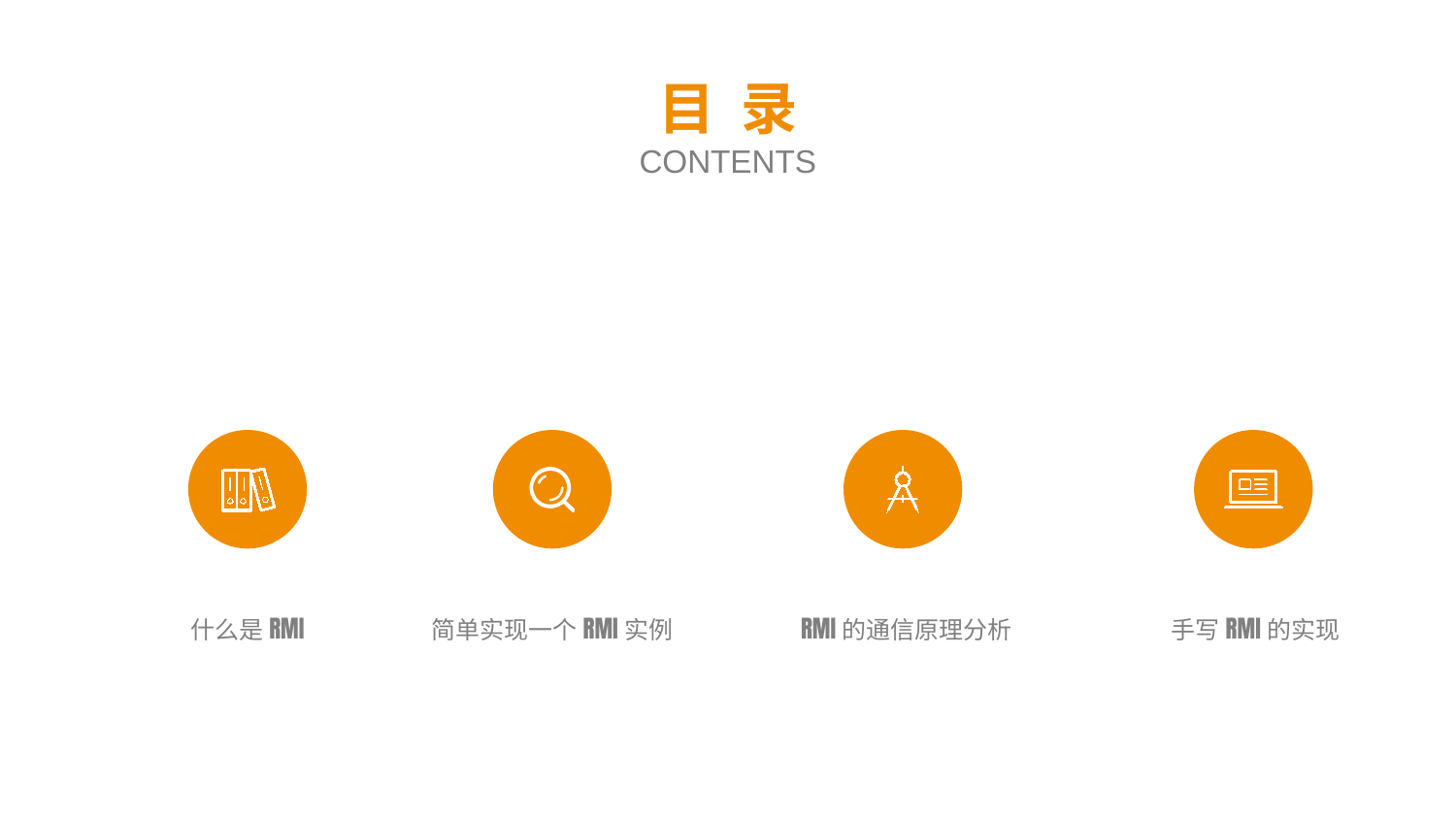

目  录
CONTENTS

什么是RMI
简单实现一个RMI实例
RMI的通信原理分析
手写RMI的实现